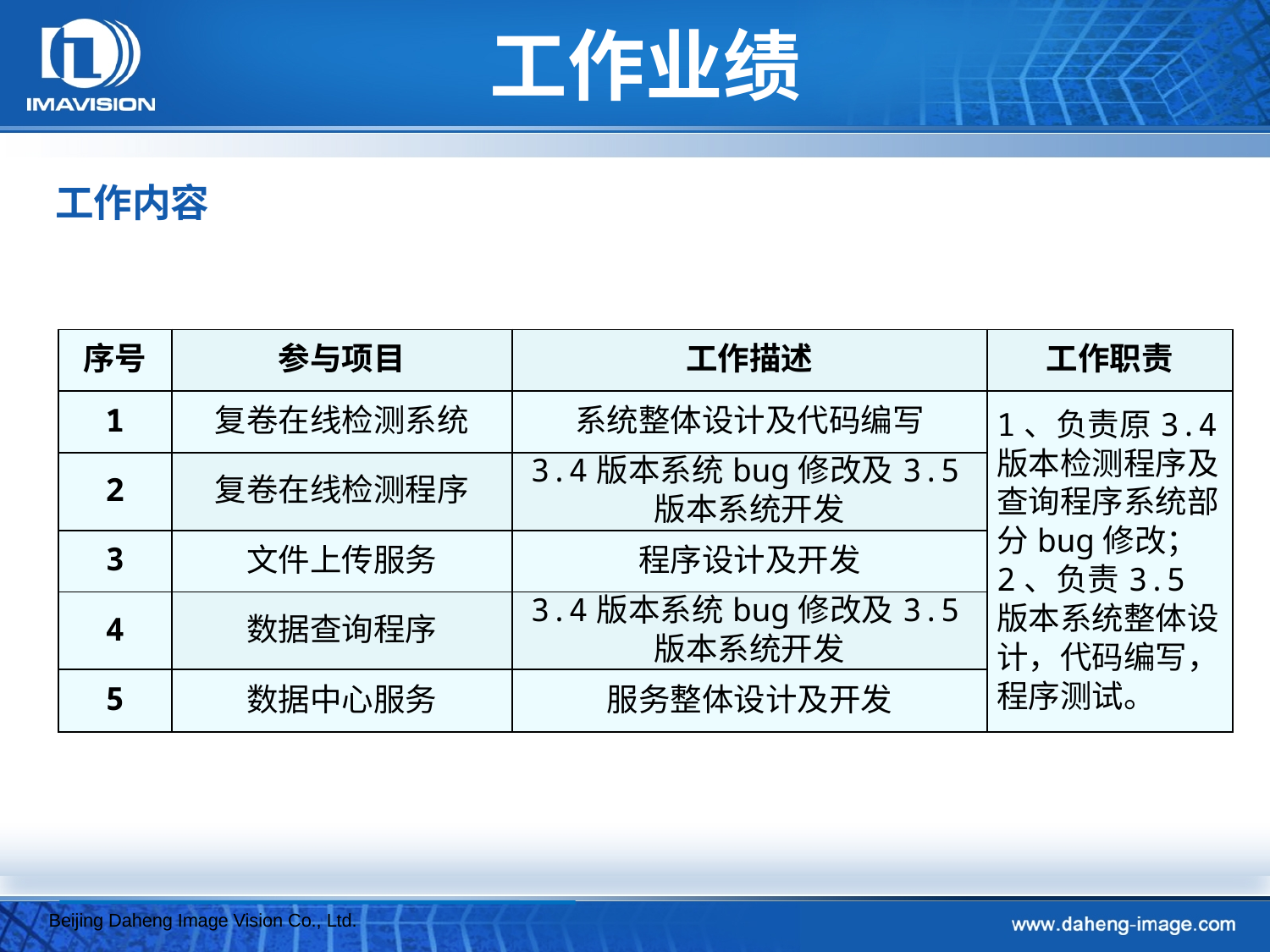

工作业绩

工作内容
| 序号 | 参与项目 | 工作描述 | 工作职责 |
| --- | --- | --- | --- |
| 1 | 复卷在线检测系统 | 系统整体设计及代码编写 | 1、负责原3.4版本检测程序及查询程序系统部分bug修改； 2、负责3.5版本系统整体设计，代码编写，程序测试。 |
| 2 | 复卷在线检测程序 | 3.4版本系统bug修改及3.5版本系统开发 |  |
| 3 | 文件上传服务 | 程序设计及开发 |  |
| 4 | 数据查询程序 | 3.4版本系统bug修改及3.5版本系统开发 |  |
| 5 | 数据中心服务 | 服务整体设计及开发 |  |
Beijing Daheng Image Vision Co., Ltd.